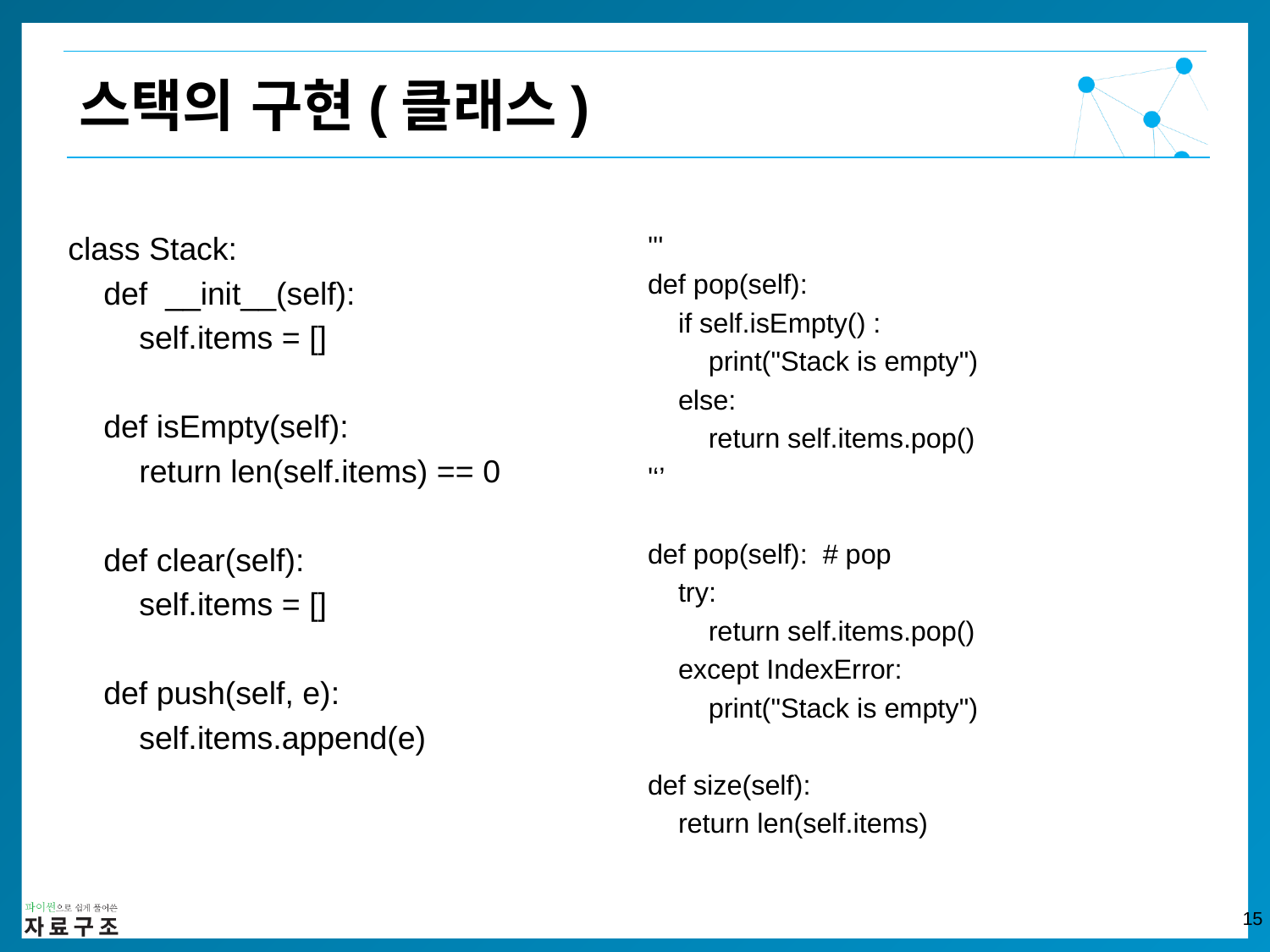

스택의 구현(클래스)
class Stack:
    def  __init__(self):
        self.items = []

    def isEmpty(self):
        return len(self.items) == 0

    def clear(self):
        self.items = []

    def push(self, e):
        self.items.append(e)

'''
def pop(self):
    if self.isEmpty() :
        print("Stack is empty")
    else:
        return self.items.pop()
'‘’

def pop(self):  # pop
    try:
        return self.items.pop()
    except IndexError:
        print("Stack is empty")

def size(self):
    return len(self.items)